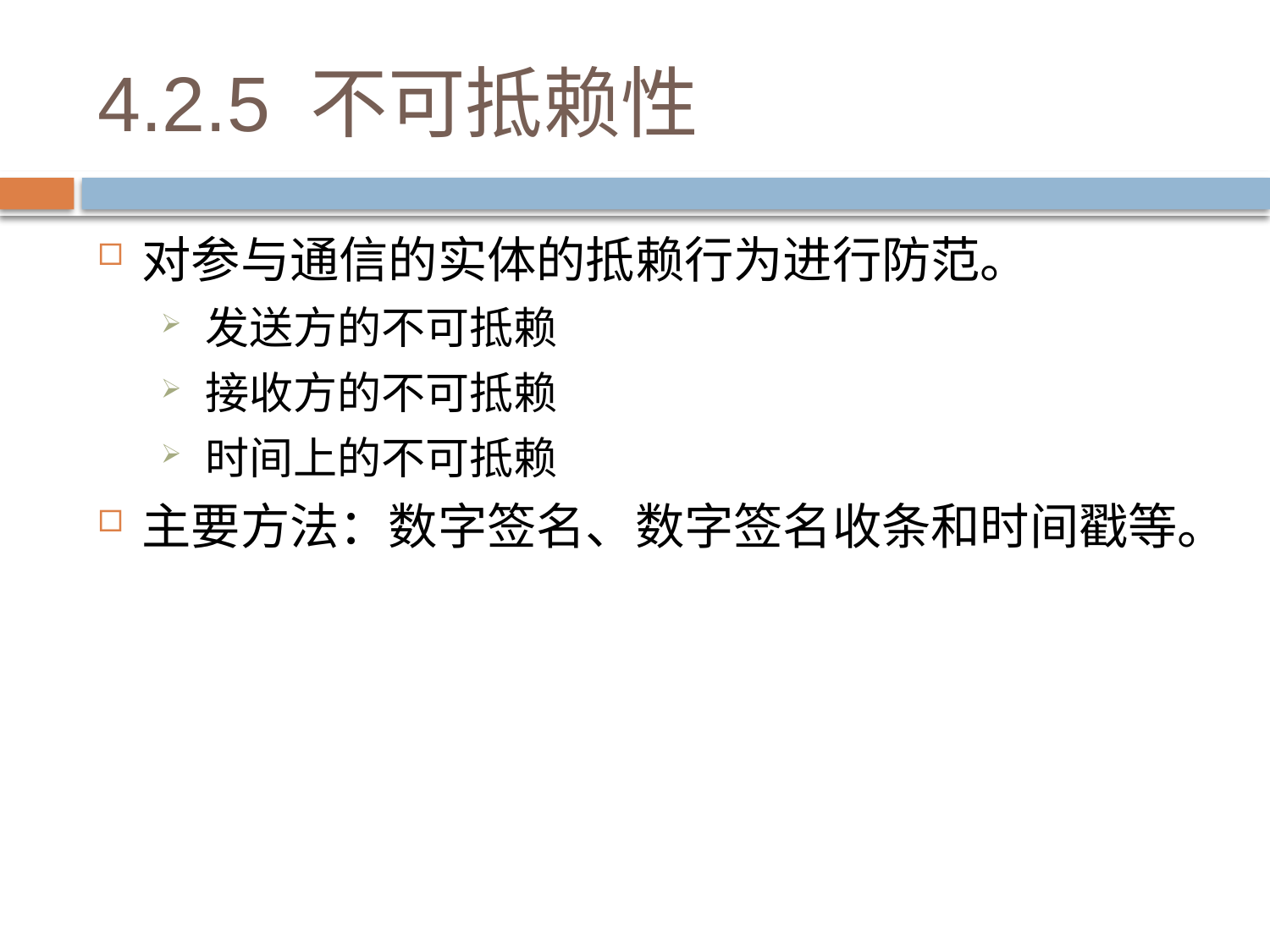

# 4.2.5 不可抵赖性
对参与通信的实体的抵赖行为进行防范。
发送方的不可抵赖
接收方的不可抵赖
时间上的不可抵赖
主要方法：数字签名、数字签名收条和时间戳等。